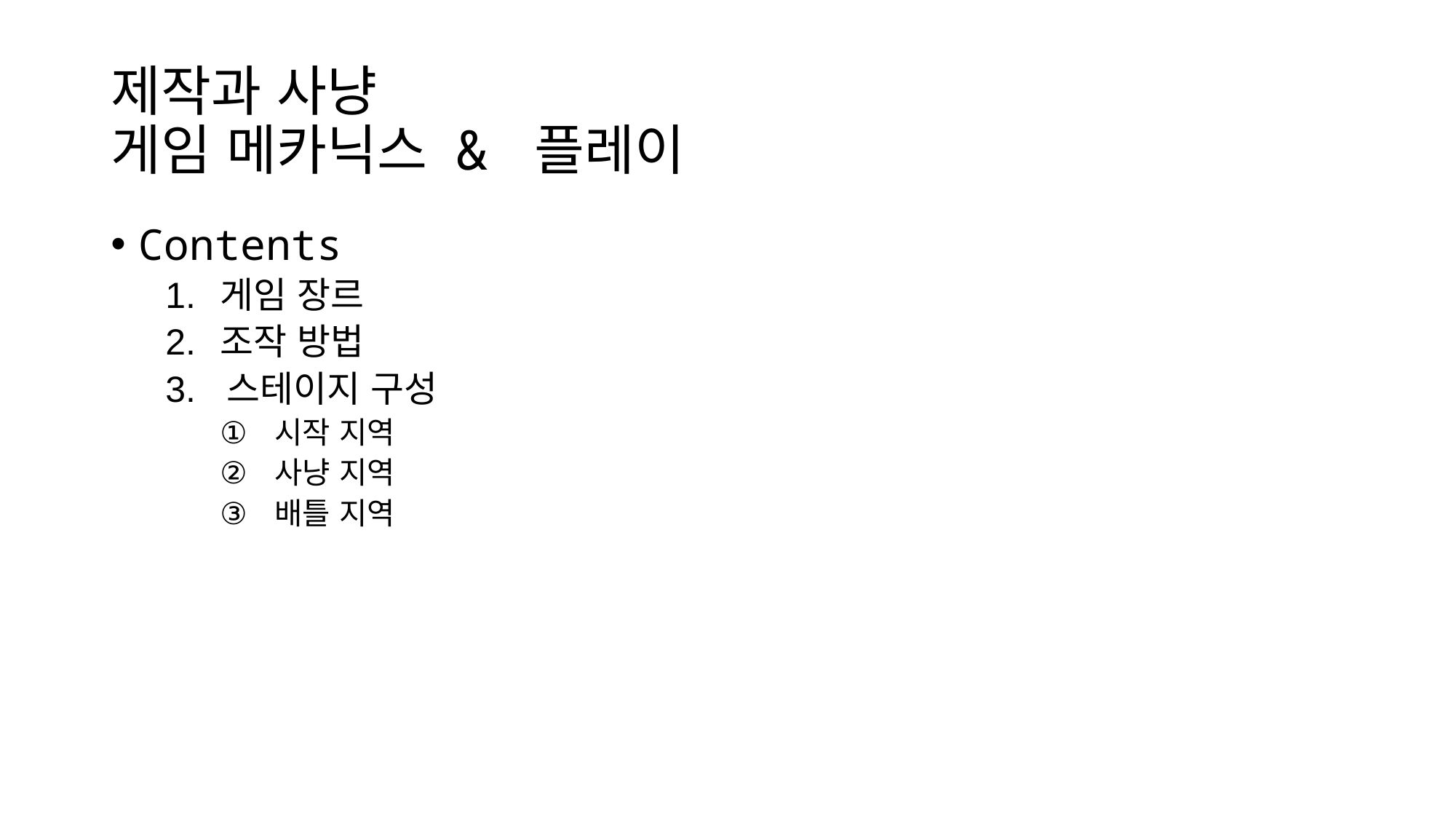

# 제작과 사냥 게임 메카닉스 & 플레이
Contents
게임 장르
조작 방법
스테이지 구성
시작 지역
사냥 지역
배틀 지역